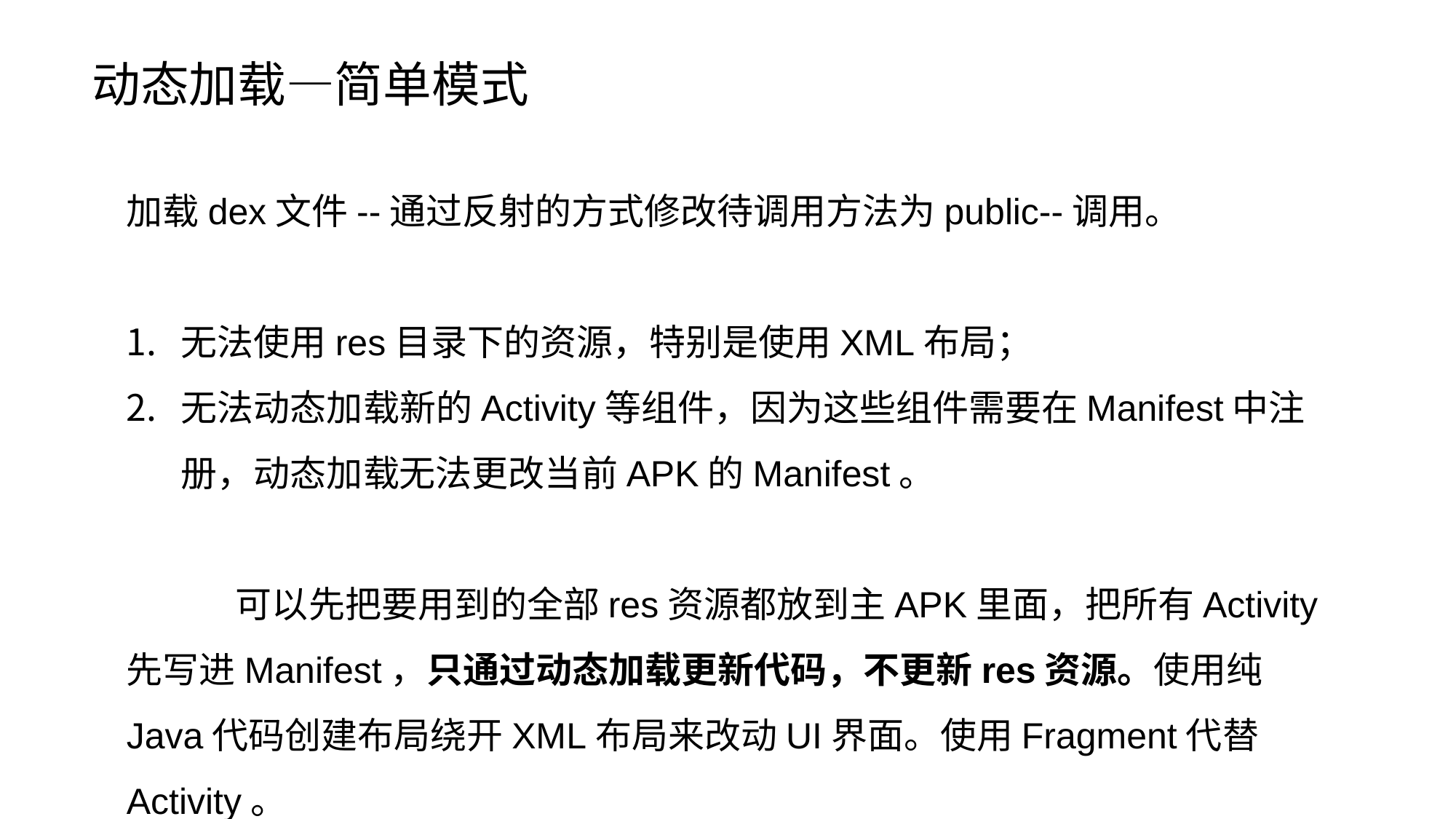

动态加载—简单模式
加载dex文件--通过反射的方式修改待调用方法为public--调用。

无法使用res目录下的资源，特别是使用XML布局；
无法动态加载新的Activity等组件，因为这些组件需要在Manifest中注册，动态加载无法更改当前APK的Manifest。

	可以先把要用到的全部res资源都放到主APK里面，把所有Activity先写进Manifest，只通过动态加载更新代码，不更新res资源。使用纯Java代码创建布局绕开XML布局来改动UI界面。使用Fragment代替Activity。